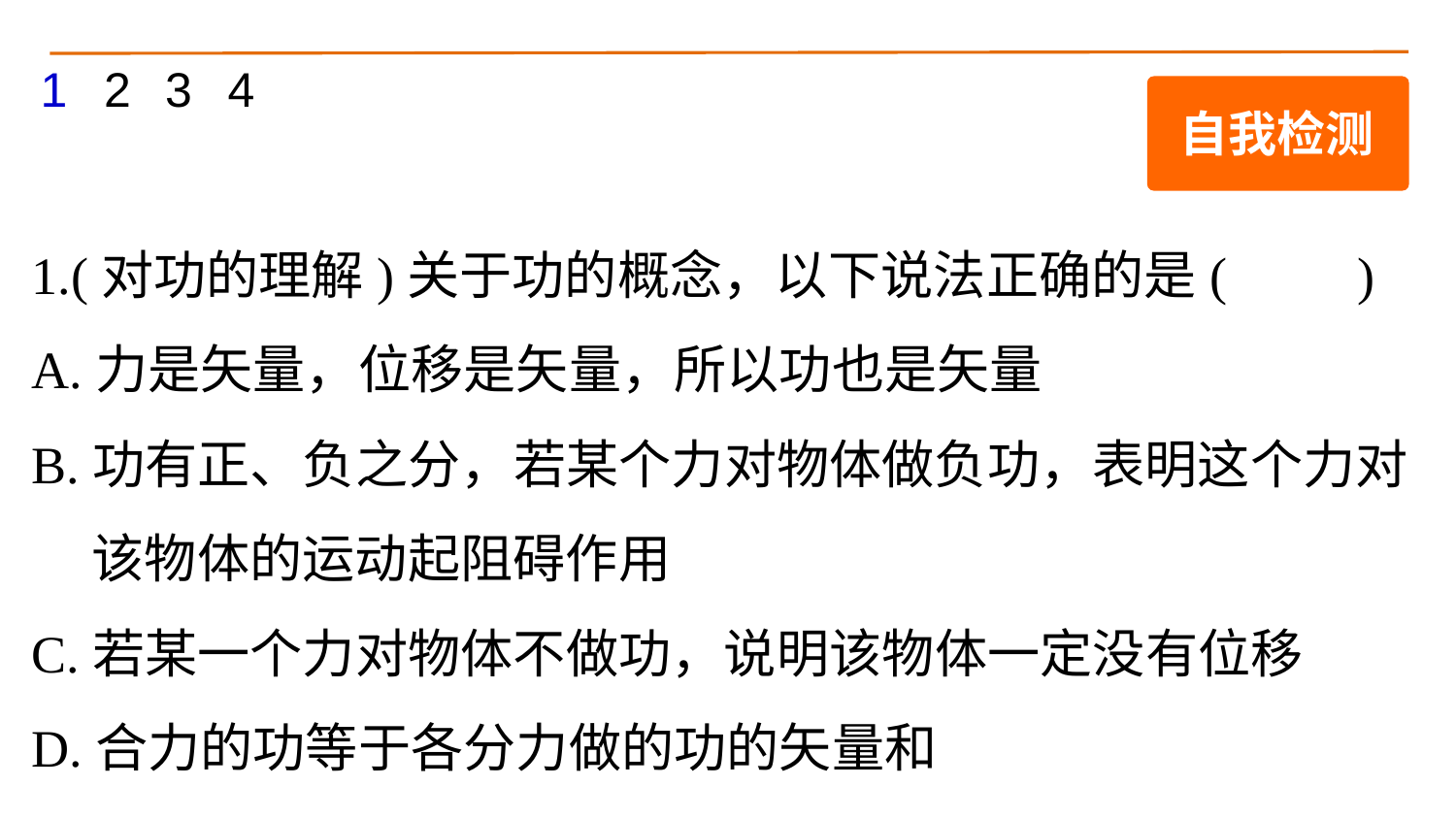

1
2
3
4

自我检测
1.(对功的理解)关于功的概念，以下说法正确的是(　　)
A.力是矢量，位移是矢量，所以功也是矢量
B.功有正、负之分，若某个力对物体做负功，表明这个力对
    该物体的运动起阻碍作用
C.若某一个力对物体不做功，说明该物体一定没有位移
D.合力的功等于各分力做的功的矢量和